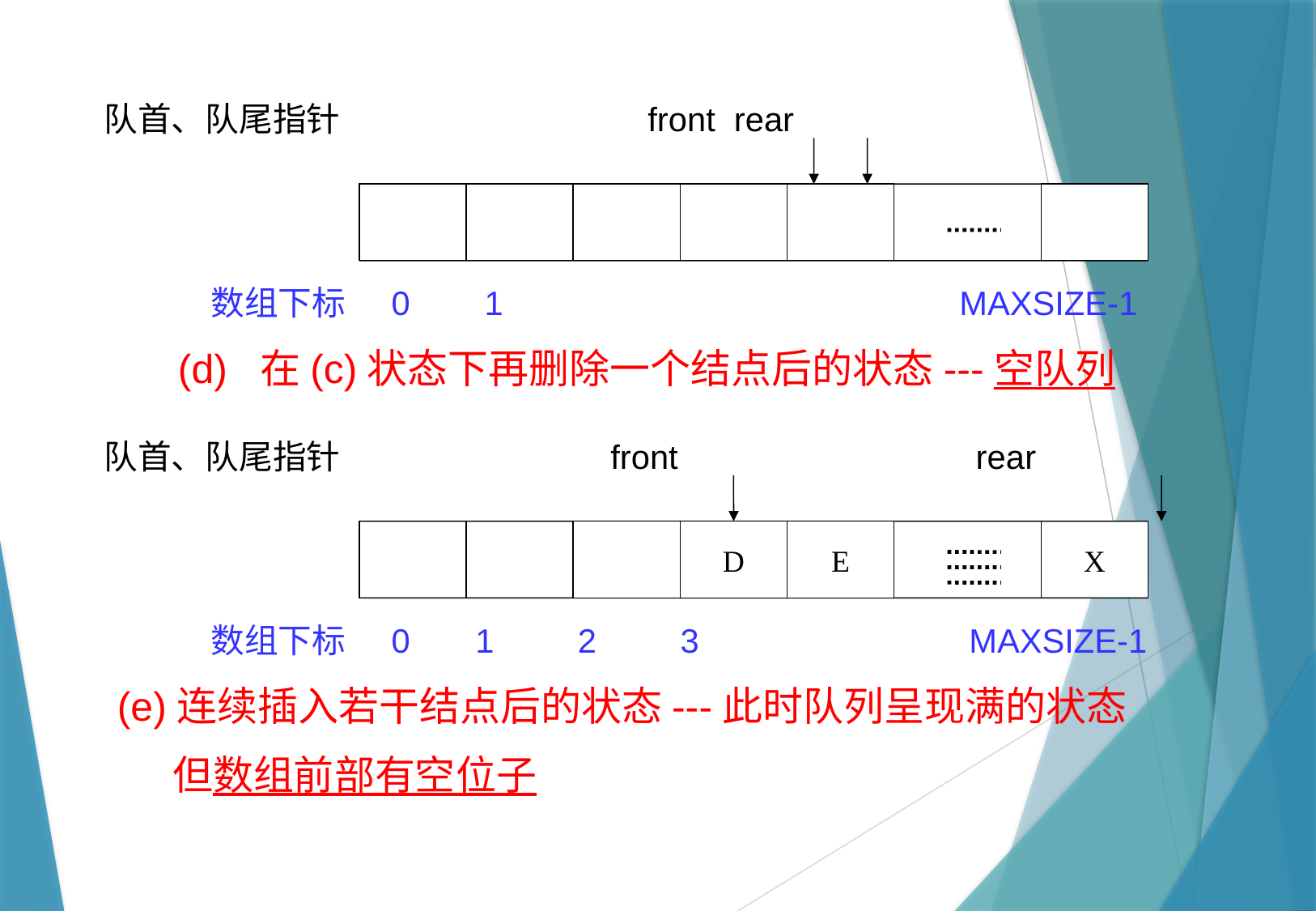

队首、队尾指针                                        front  rear

数组下标     0        1                                                 MAXSIZE-1
(d)  在(c)状态下再删除一个结点后的状态---空队列
队首、队尾指针                                   front                                rear

D
E
X

数组下标     0       1         2         3                             MAXSIZE-1
(e)连续插入若干结点后的状态---此时队列呈现满的状态
     但数组前部有空位子